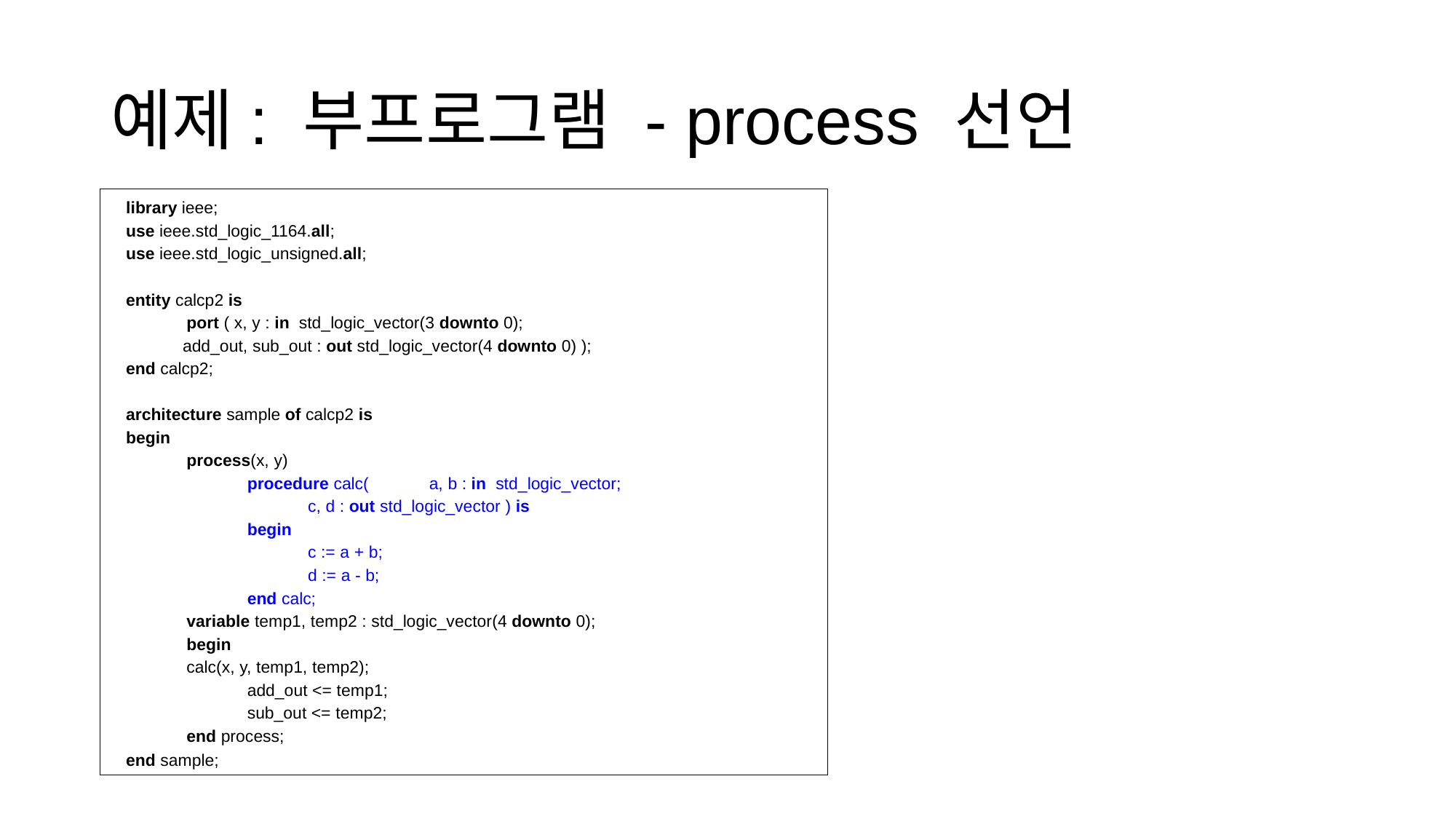

# 예제: 부프로그램 - process 선언
library ieee;
use ieee.std_logic_1164.all;
use ieee.std_logic_unsigned.all;

entity calcp2 is
	port ( x, y : in  std_logic_vector(3 downto 0);
            add_out, sub_out : out std_logic_vector(4 downto 0) );
end calcp2;

architecture sample of calcp2 is
begin
	process(x, y)
     		procedure calc(	a, b : in  std_logic_vector;
              	    	c, d : out std_logic_vector ) is
  		begin
			c := a + b;
             		d := a - b;
    		end calc;
   	variable temp1, temp2 : std_logic_vector(4 downto 0);
  	begin
      	calc(x, y, temp1, temp2);
             	add_out <= temp1;
             	sub_out <= temp2;
  	end process;
end sample;